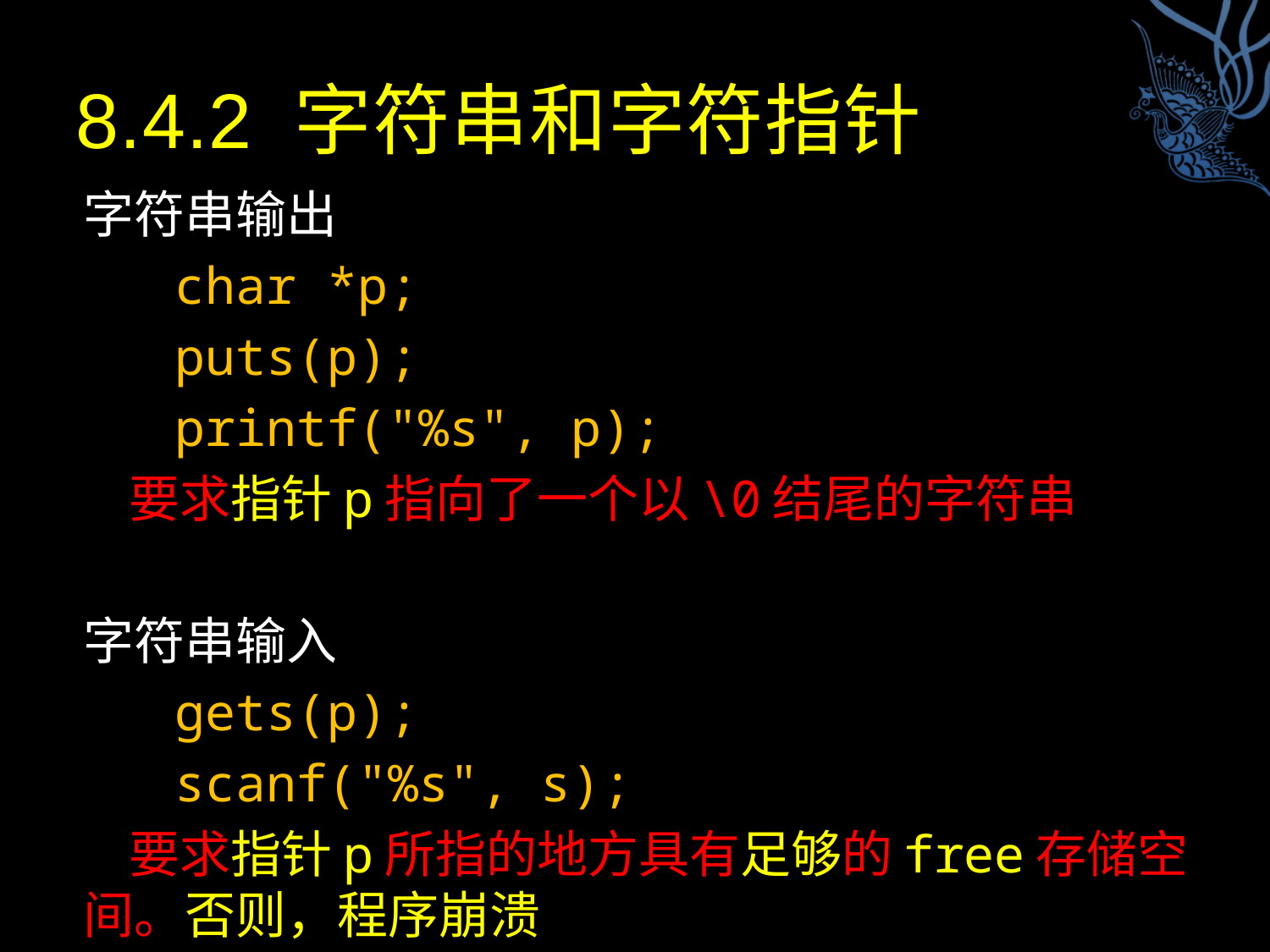

# 8.4.2 字符串和字符指针
字符串输出
   char *p;
   puts(p);
   printf("%s", p);
   要求指针p指向了一个以\0结尾的字符串

字符串输入
   gets(p);
   scanf("%s", s);
   要求指针p所指的地方具有足够的free存储空间。否则，程序崩溃